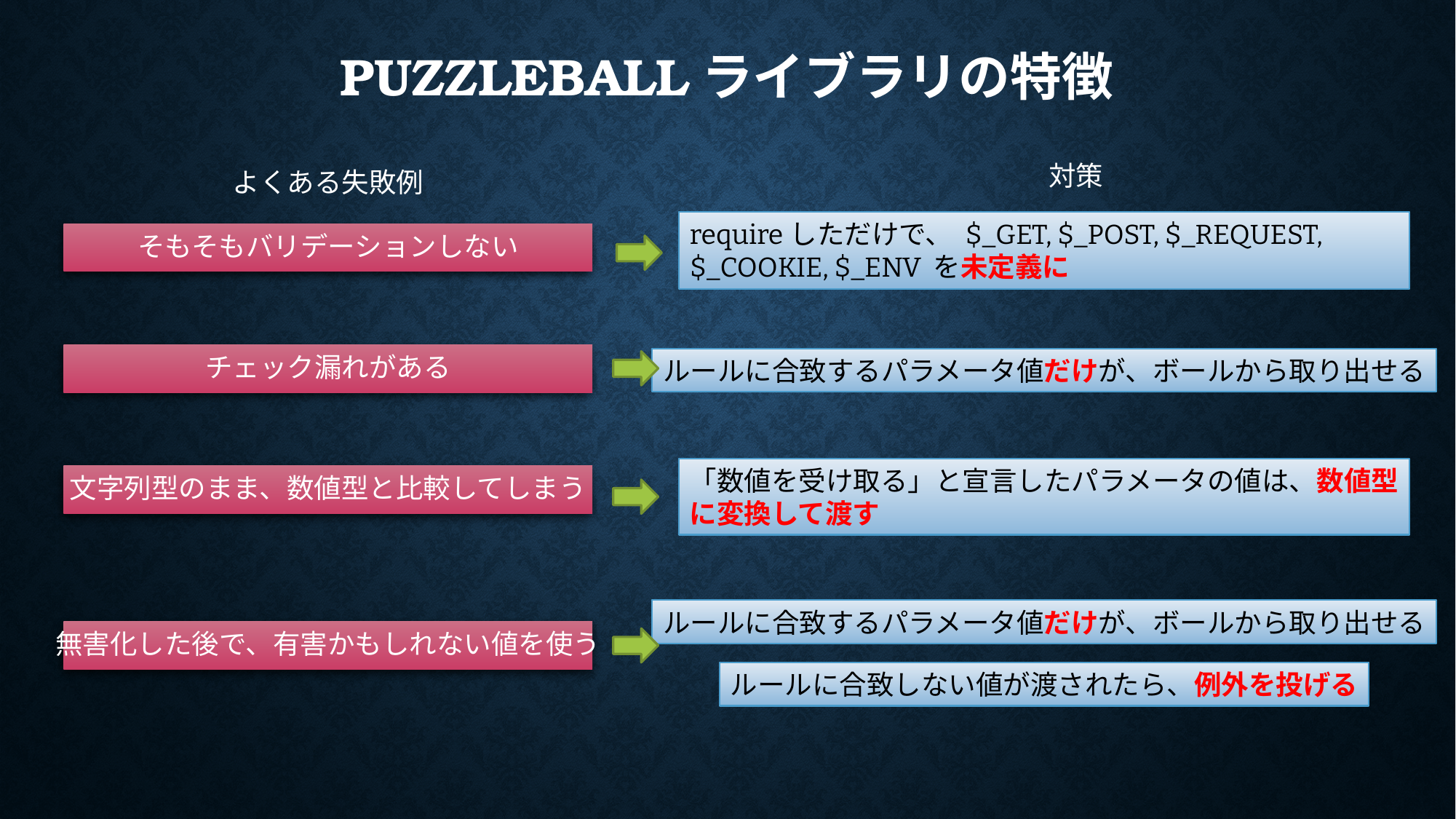

# Puzzleballライブラリの特徴
対策
よくある失敗例
requireしただけで、 $_GET, $_POST, $_REQUEST, $_COOKIE, $_ENV を未定義に
そもそもバリデーションしない

チェック漏れがある
ルールに合致するパラメータ値だけが、ボールから取り出せる

「数値を受け取る」と宣言したパラメータの値は、数値型に変換して渡す
文字列型のまま、数値型と比較してしまう

ルールに合致するパラメータ値だけが、ボールから取り出せる
無害化した後で、有害かもしれない値を使う

ルールに合致しない値が渡されたら、例外を投げる